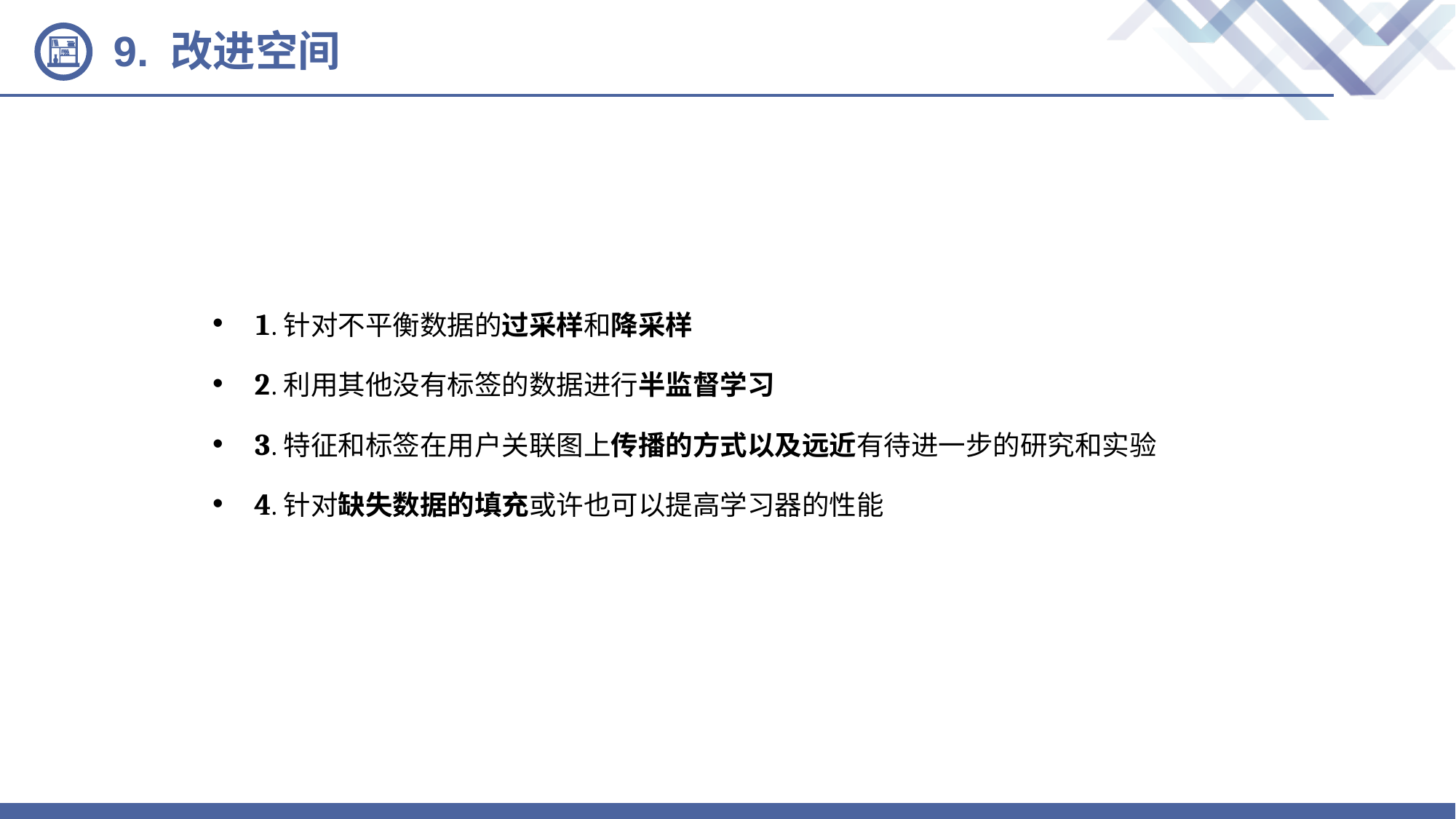

# 9. 改进空间
1.针对不平衡数据的过采样和降采样
2.利用其他没有标签的数据进行半监督学习
3.特征和标签在用户关联图上传播的方式以及远近有待进一步的研究和实验
4.针对缺失数据的填充或许也可以提高学习器的性能